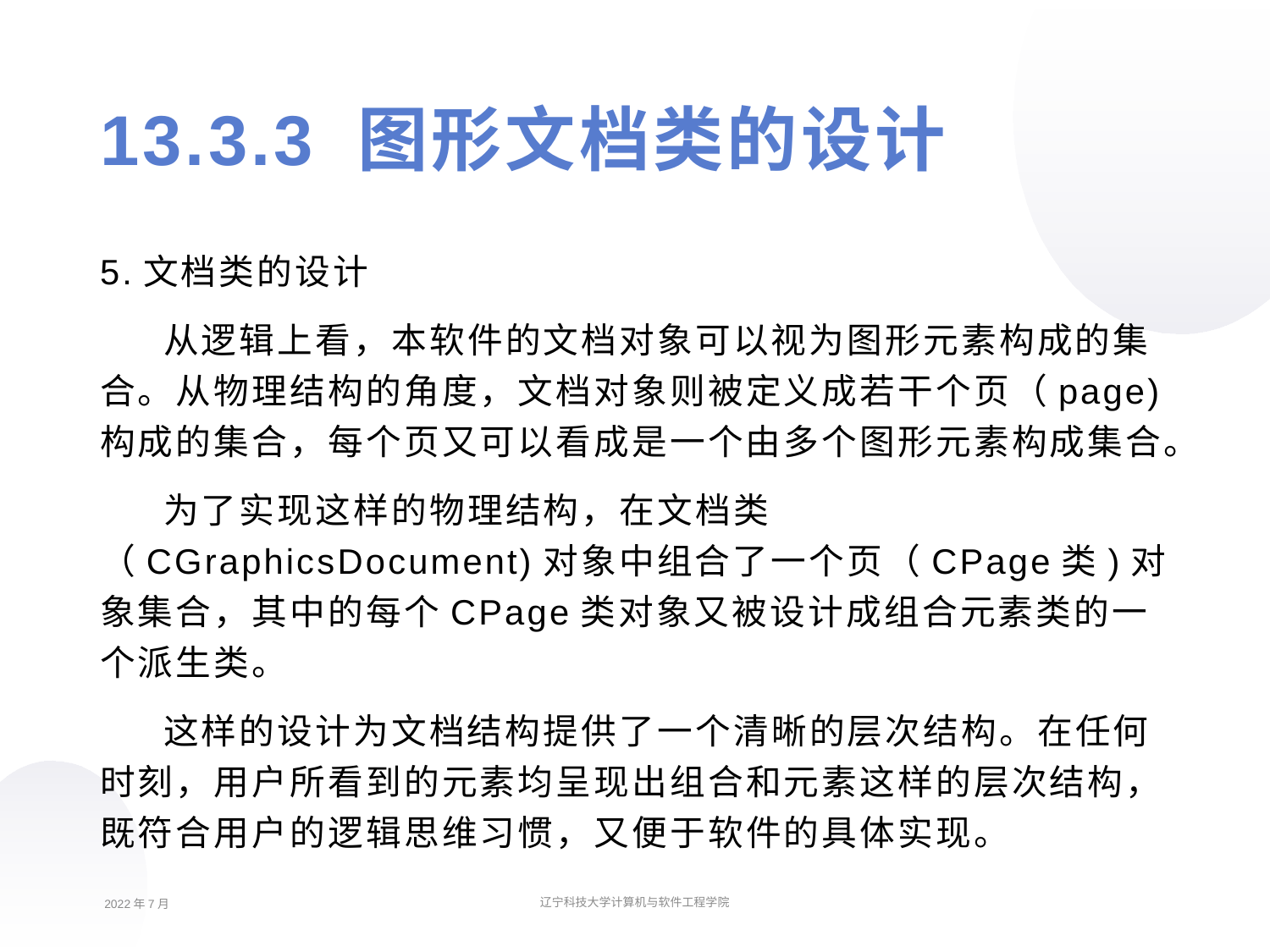

13.3.3 图形文档类的设计
5.文档类的设计
从逻辑上看，本软件的文档对象可以视为图形元素构成的集合。从物理结构的角度，文档对象则被定义成若干个页（page)构成的集合，每个页又可以看成是一个由多个图形元素构成集合。
为了实现这样的物理结构，在文档类（CGraphicsDocument)对象中组合了一个页（CPage类)对象集合，其中的每个CPage类对象又被设计成组合元素类的一个派生类。
这样的设计为文档结构提供了一个清晰的层次结构。在任何时刻，用户所看到的元素均呈现出组合和元素这样的层次结构，既符合用户的逻辑思维习惯，又便于软件的具体实现。

2022年7月
辽宁科技大学计算机与软件工程学院
45